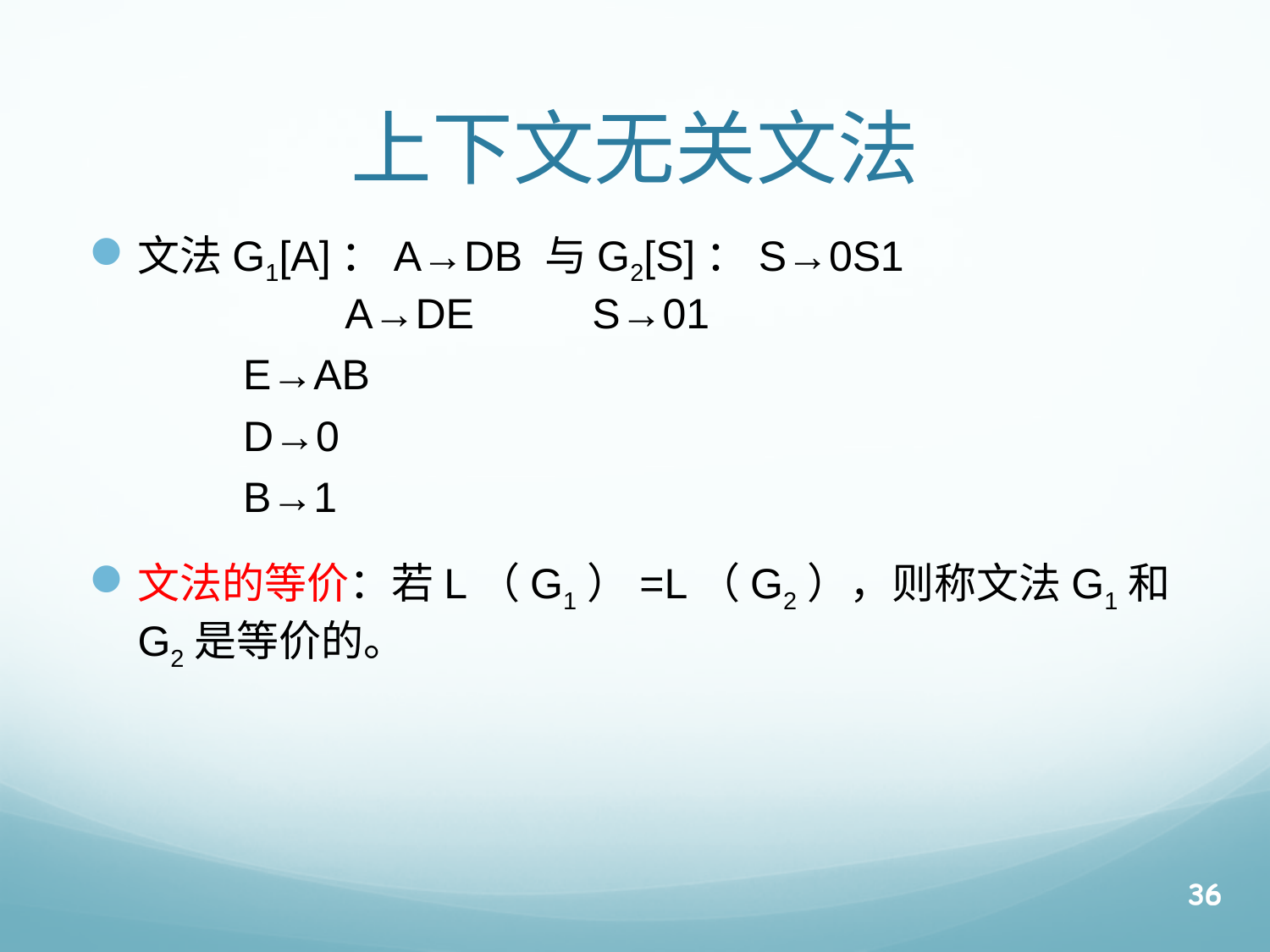

# 上下文无关文法
文法G1[A]：A→DB 与G2[S]：S→0S1             		       A→DE          S→01
             E→AB
             D→0
             B→1
文法的等价：若L（G1）=L（G2），则称文法G1和G2是等价的。
36